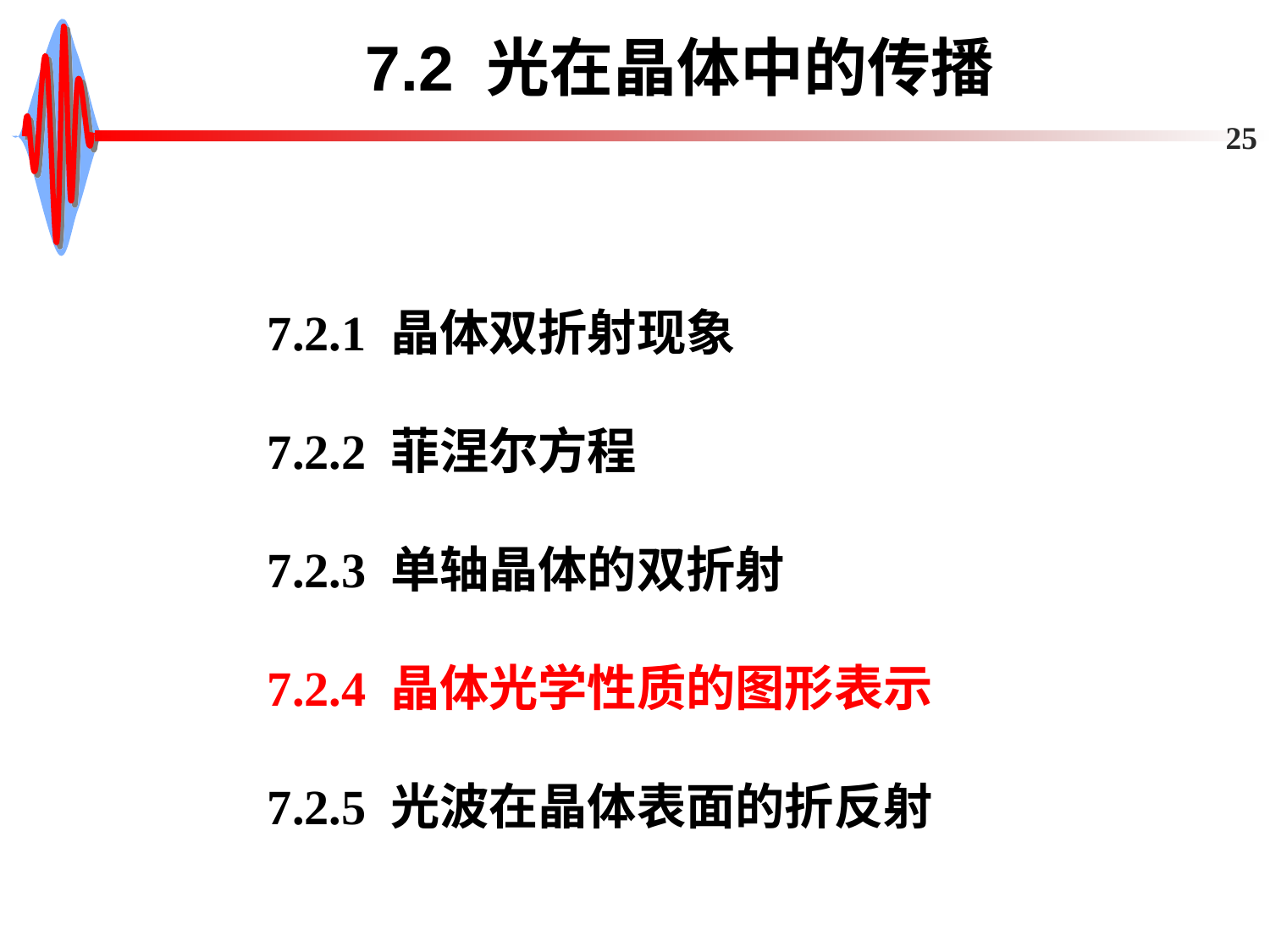

# 7.2 光在晶体中的传播
25
7.2.1 晶体双折射现象
7.2.2 菲涅尔方程
7.2.3 单轴晶体的双折射
7.2.4 晶体光学性质的图形表示
7.2.5 光波在晶体表面的折反射